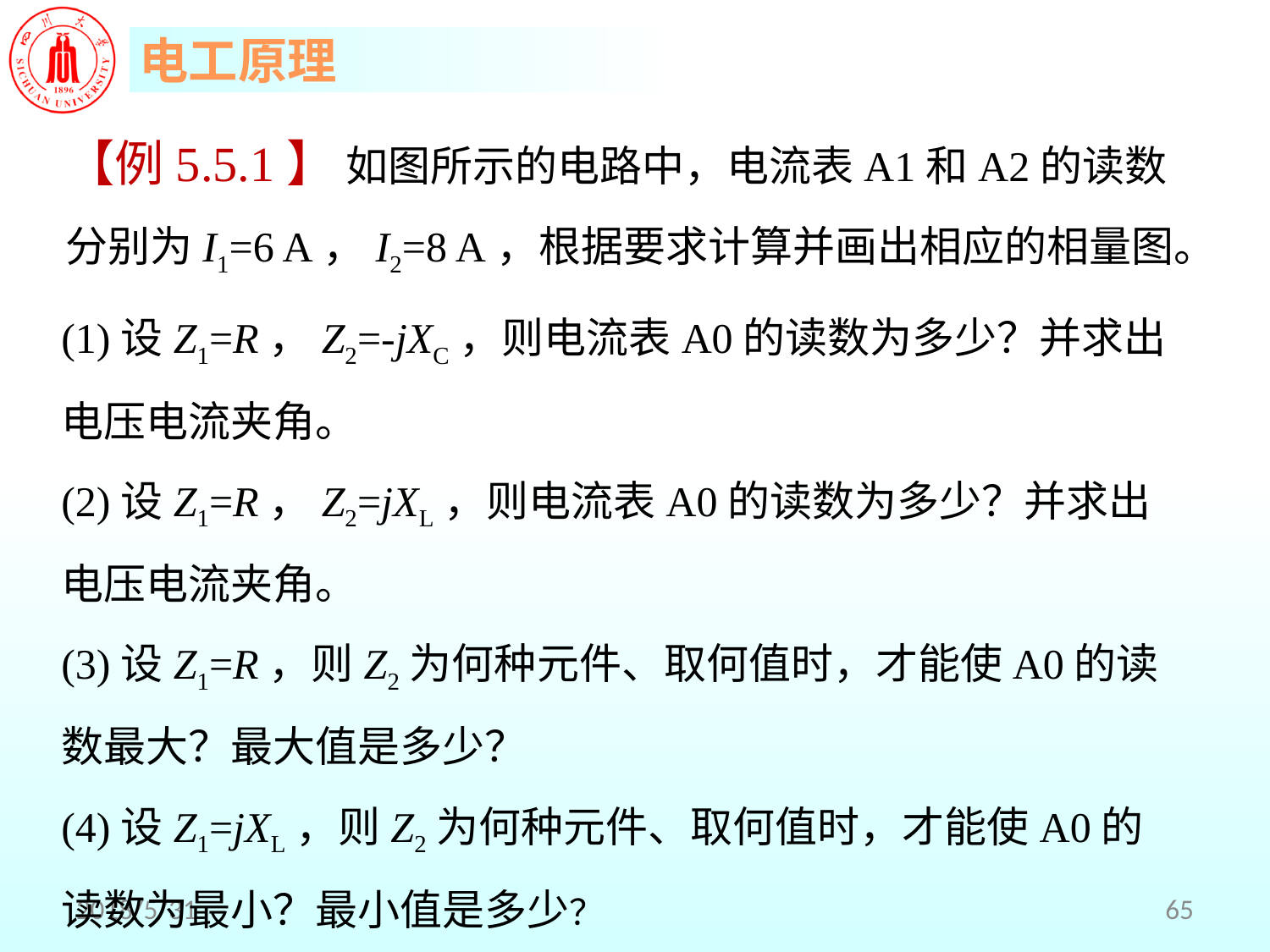

【例5.5.1】 如图所示的电路中，电流表A1和A2的读数分别为I1=6 A，I2=8 A，根据要求计算并画出相应的相量图。
(1)设Z1=R，Z2=-jXC，则电流表A0的读数为多少？并求出电压电流夹角。
(2)设Z1=R，Z2=jXL，则电流表A0的读数为多少？并求出电压电流夹角。
(3)设Z1=R，则Z2为何种元件、取何值时，才能使A0的读数最大？最大值是多少？
(4)设Z1=jXL，则Z2为何种元件、取何值时，才能使A0的读数为最小？最小值是多少？
2018/5/31
65